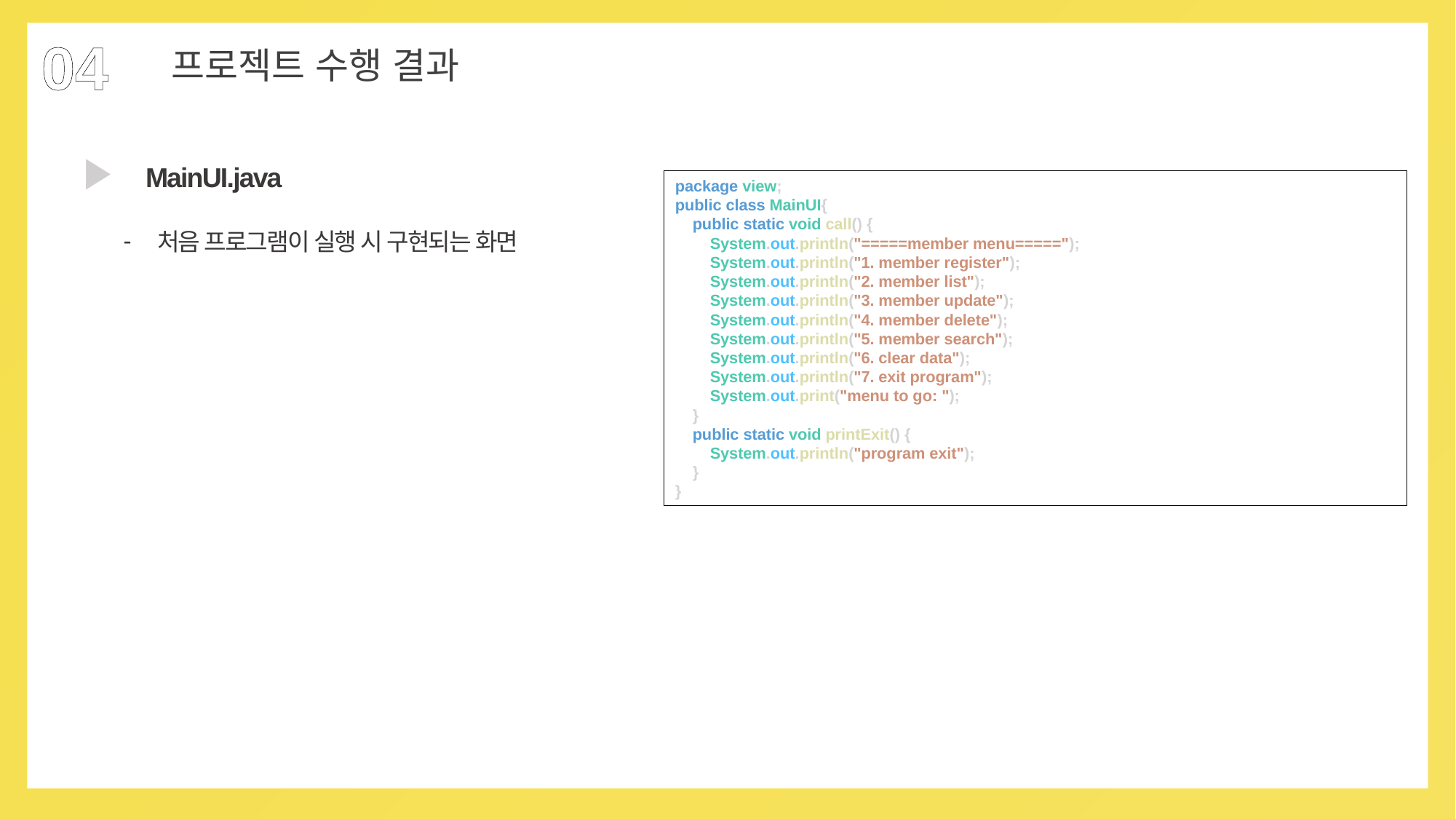

04
프로젝트 수행 결과
▶
MainUI.java

package view;
public class MainUI{
    public static void call() {
        System.out.println("=====member menu=====");
        System.out.println("1. member register");
        System.out.println("2. member list");
        System.out.println("3. member update");
        System.out.println("4. member delete");
        System.out.println("5. member search");
        System.out.println("6. clear data");
        System.out.println("7. exit program");
        System.out.print("menu to go: ");
    }
    public static void printExit() {
        System.out.println("program exit");
    }
}
처음 프로그램이 실행 시 구현되는 화면